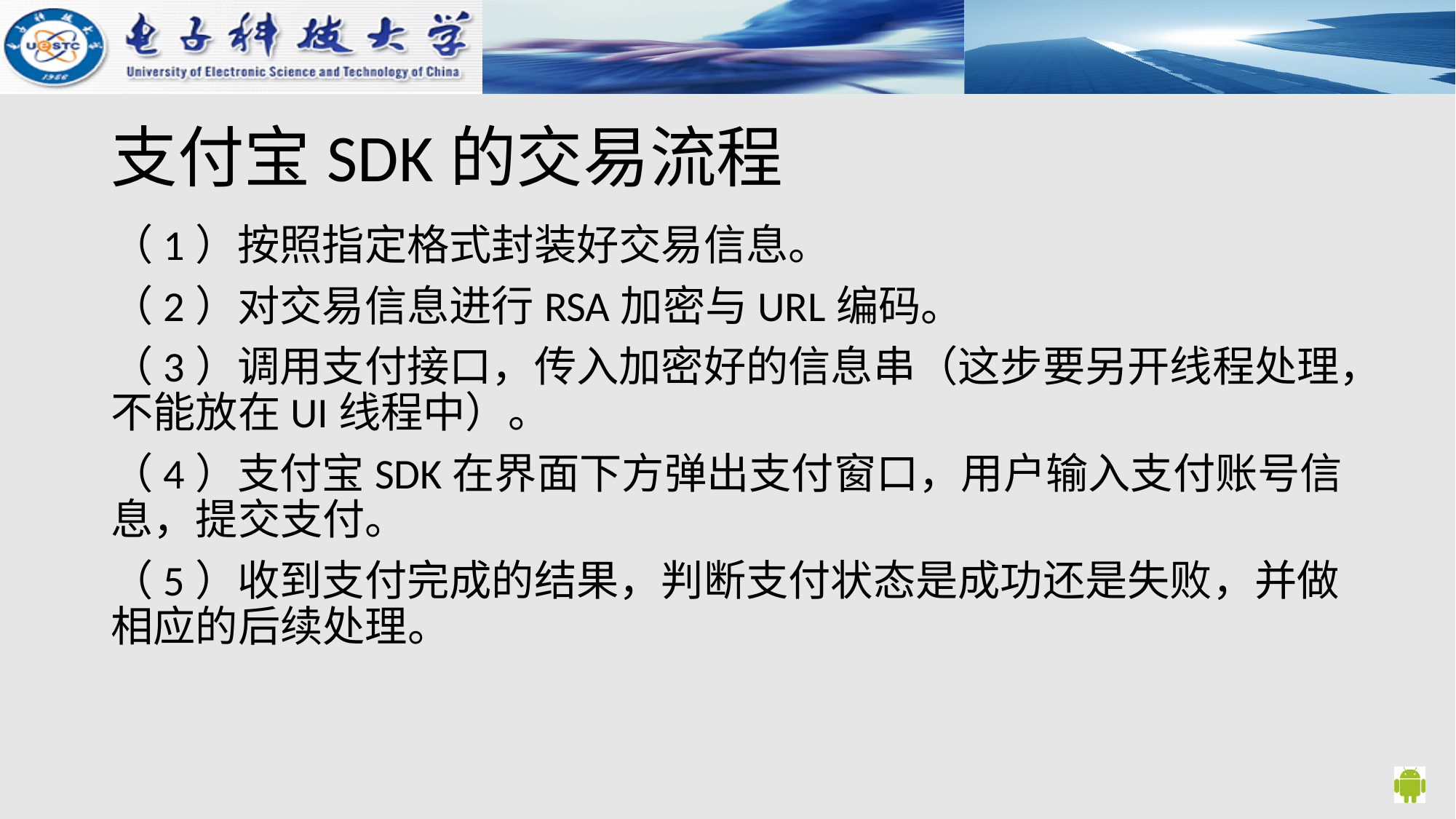

# 支付宝SDK的交易流程
（1）按照指定格式封装好交易信息。
（2）对交易信息进行RSA加密与URL编码。
（3）调用支付接口，传入加密好的信息串（这步要另开线程处理，不能放在UI线程中）。
（4）支付宝SDK在界面下方弹出支付窗口，用户输入支付账号信息，提交支付。
（5）收到支付完成的结果，判断支付状态是成功还是失败，并做相应的后续处理。